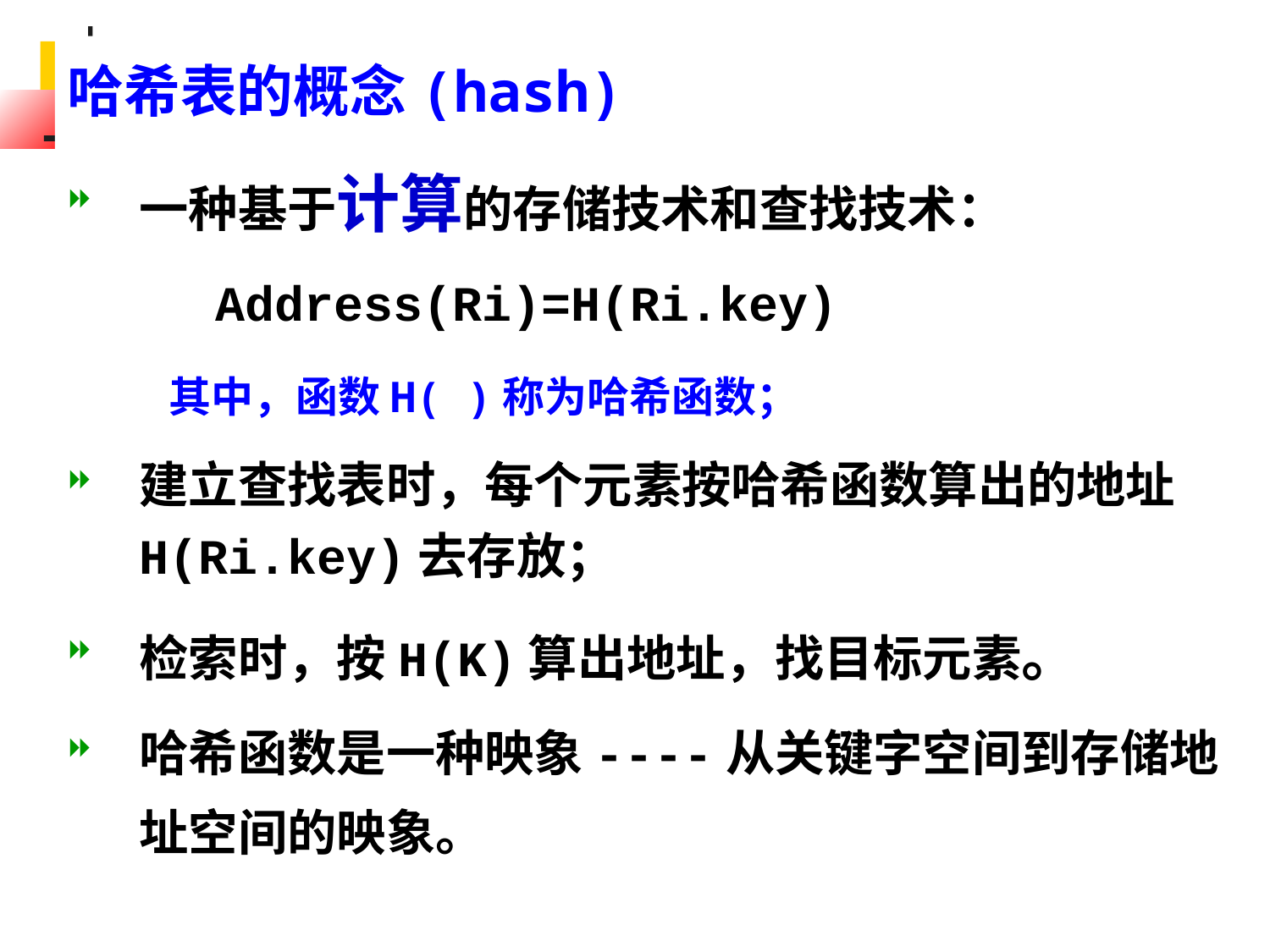

哈希表的概念(hash)
一种基于计算的存储技术和查找技术：
     Address(Ri)=H(Ri.key)
        其中，函数H( )称为哈希函数；
建立查找表时，每个元素按哈希函数算出的地址H(Ri.key)去存放；
检索时，按H(K)算出地址，找目标元素。
哈希函数是一种映象----从关键字空间到存储地址空间的映象。